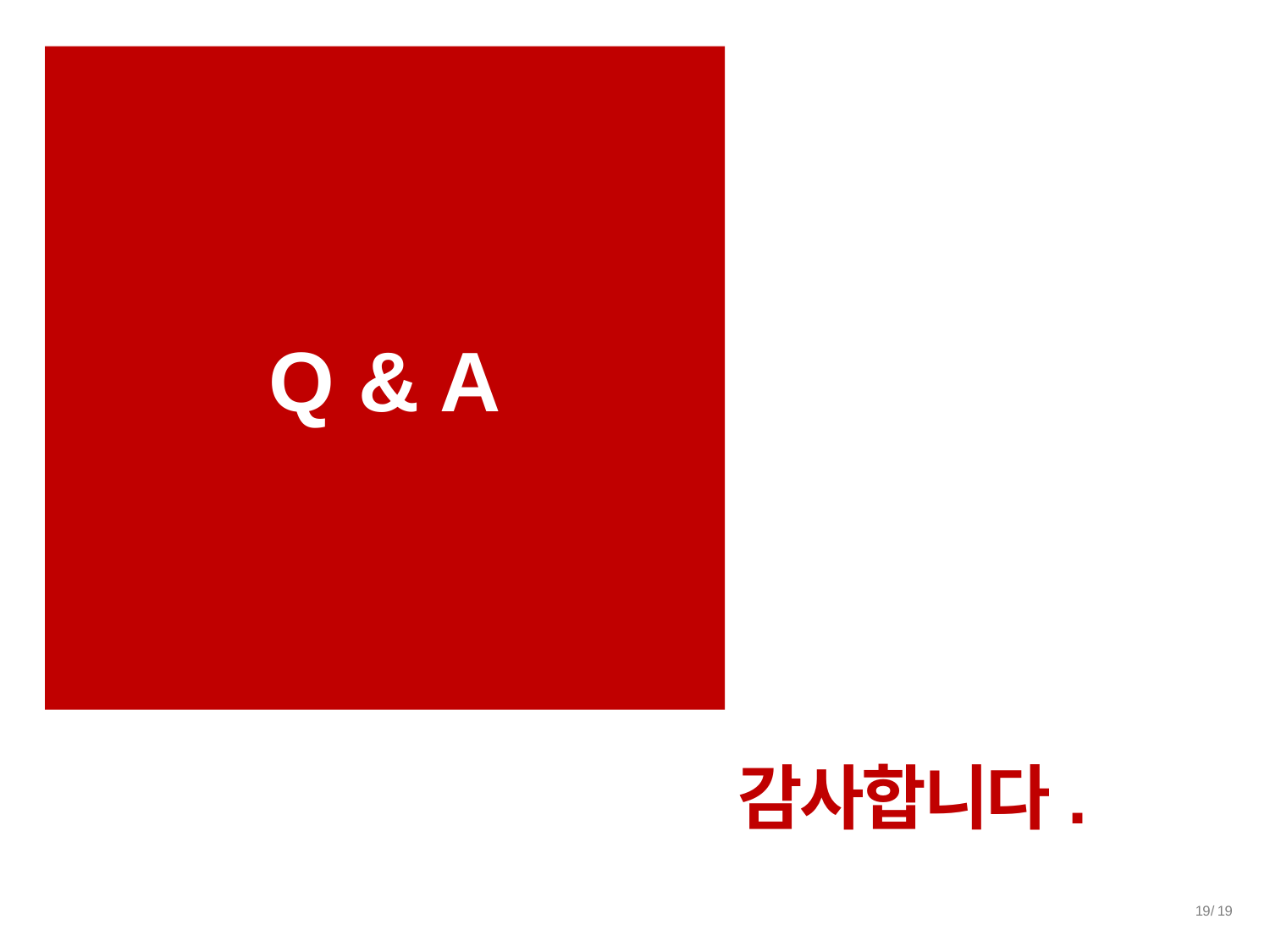

Q & A
# 감사합니다.
19/ 19